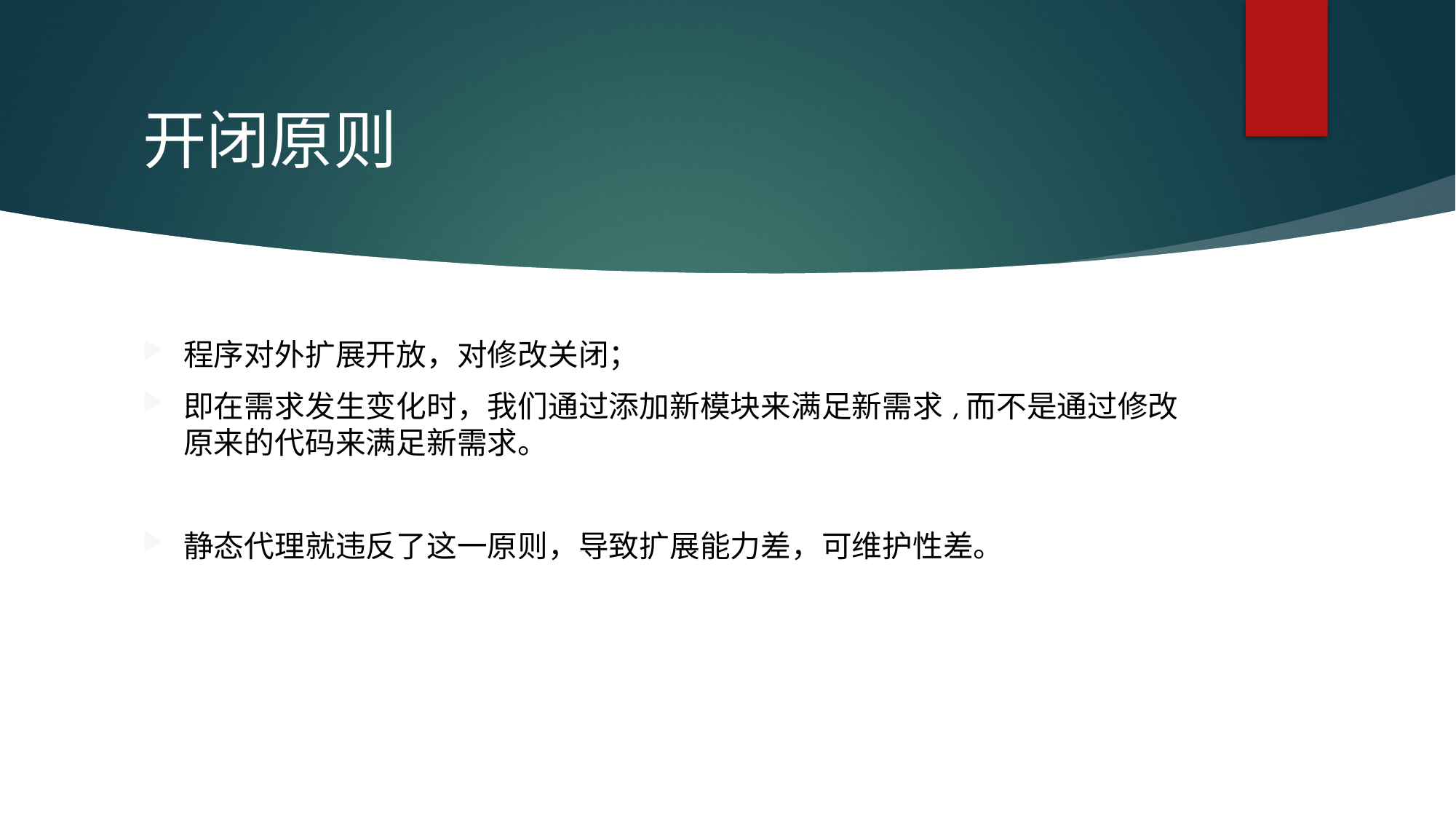

# 开闭原则

程序对外扩展开放，对修改关闭；
即在需求发生变化时，我们通过添加新模块来满足新需求,而不是通过修改原来的代码来满足新需求。

静态代理就违反了这一原则，导致扩展能力差，可维护性差。